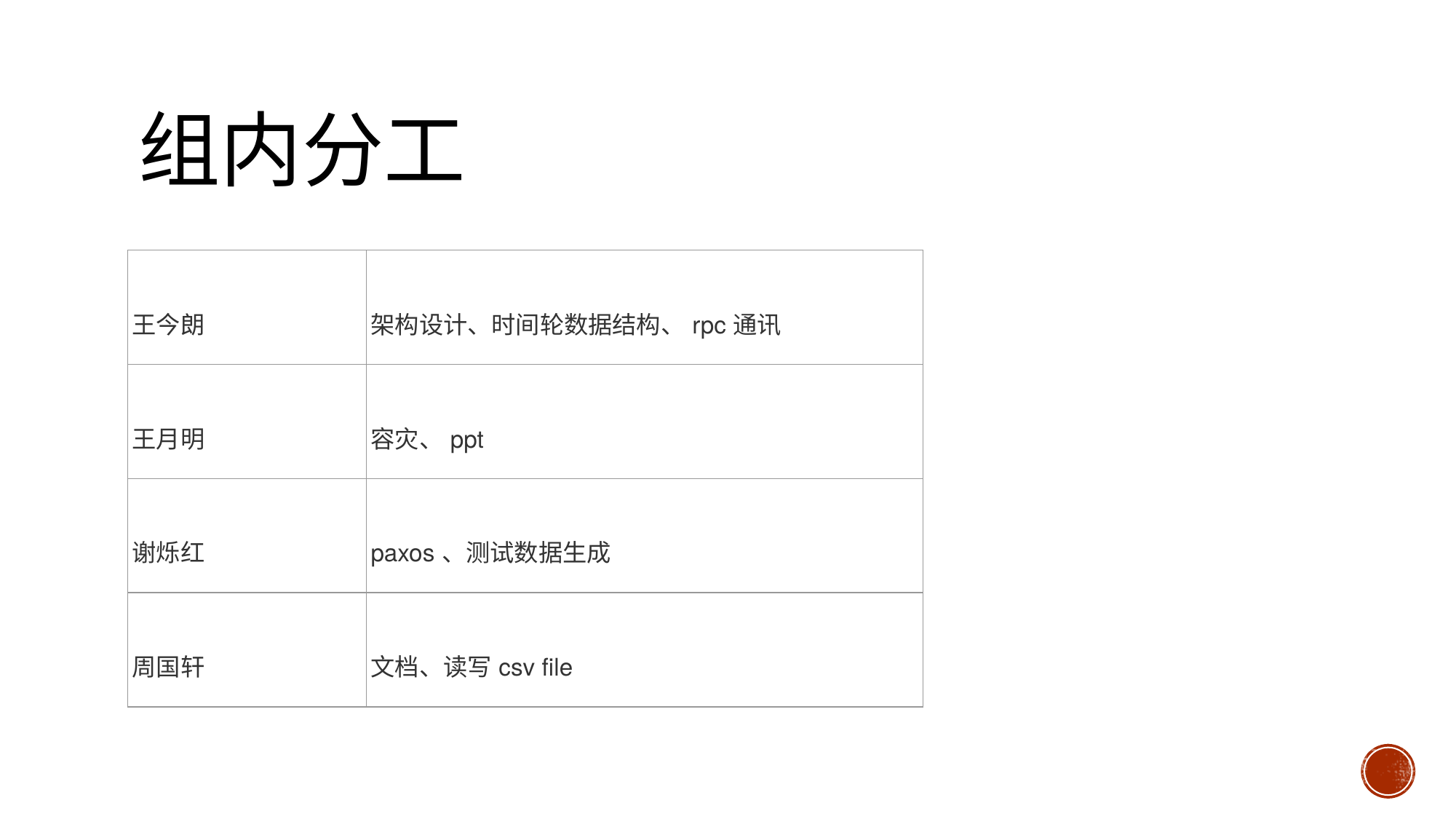

# 组内分工
| 王今朗 | 架构设计、时间轮数据结构、rpc通讯 |
| --- | --- |
| 王月明 | 容灾、ppt |
| 谢烁红 | paxos、测试数据生成 |
| 周国轩 | 文档、读写csv file |